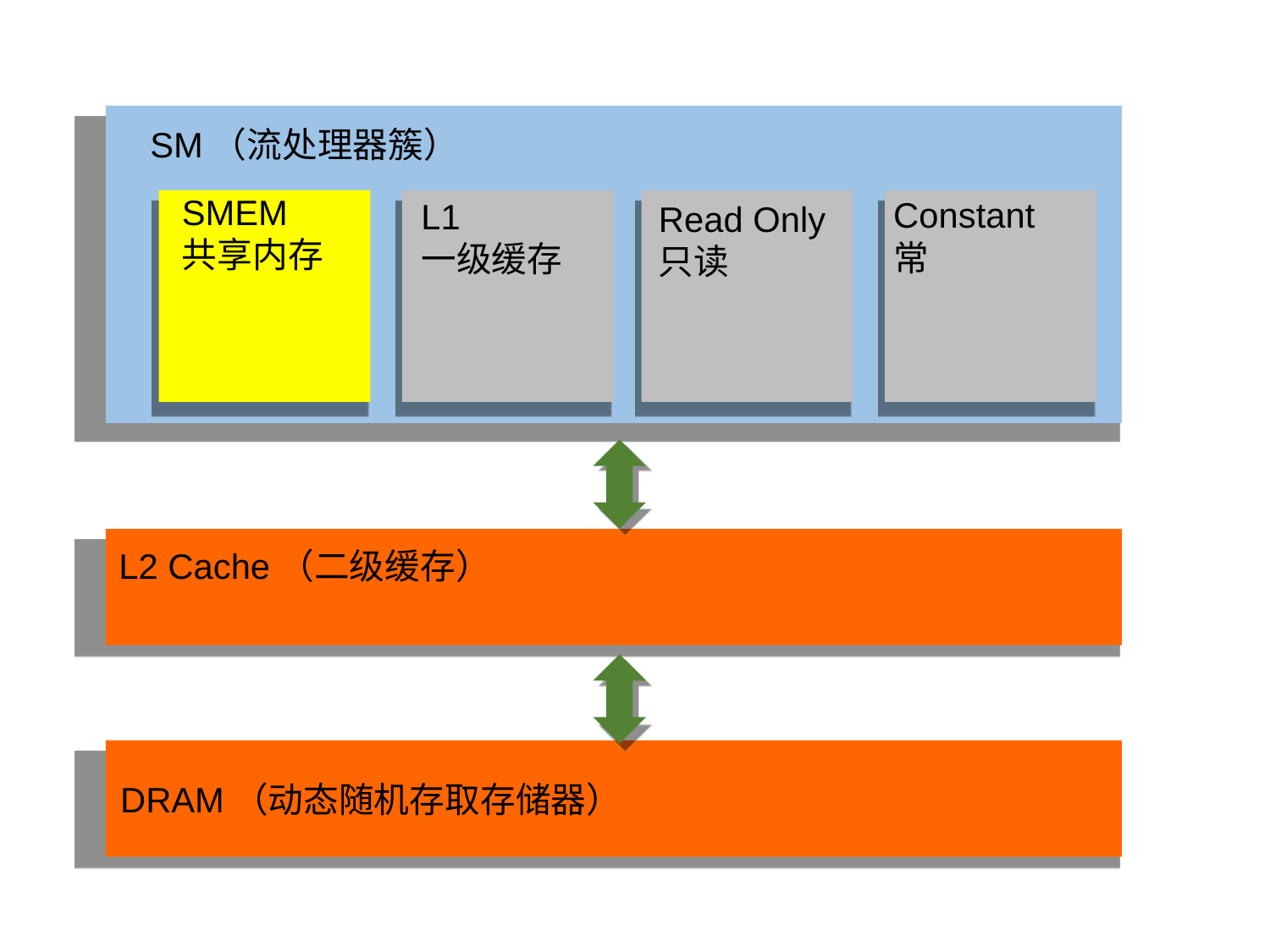

SM（流处理器簇）
SMEM
共享内存
Constant
常
L1
一级缓存

Read Only
只读

L2 Cache（二级缓存）

DRAM（动态随机存取存储器）